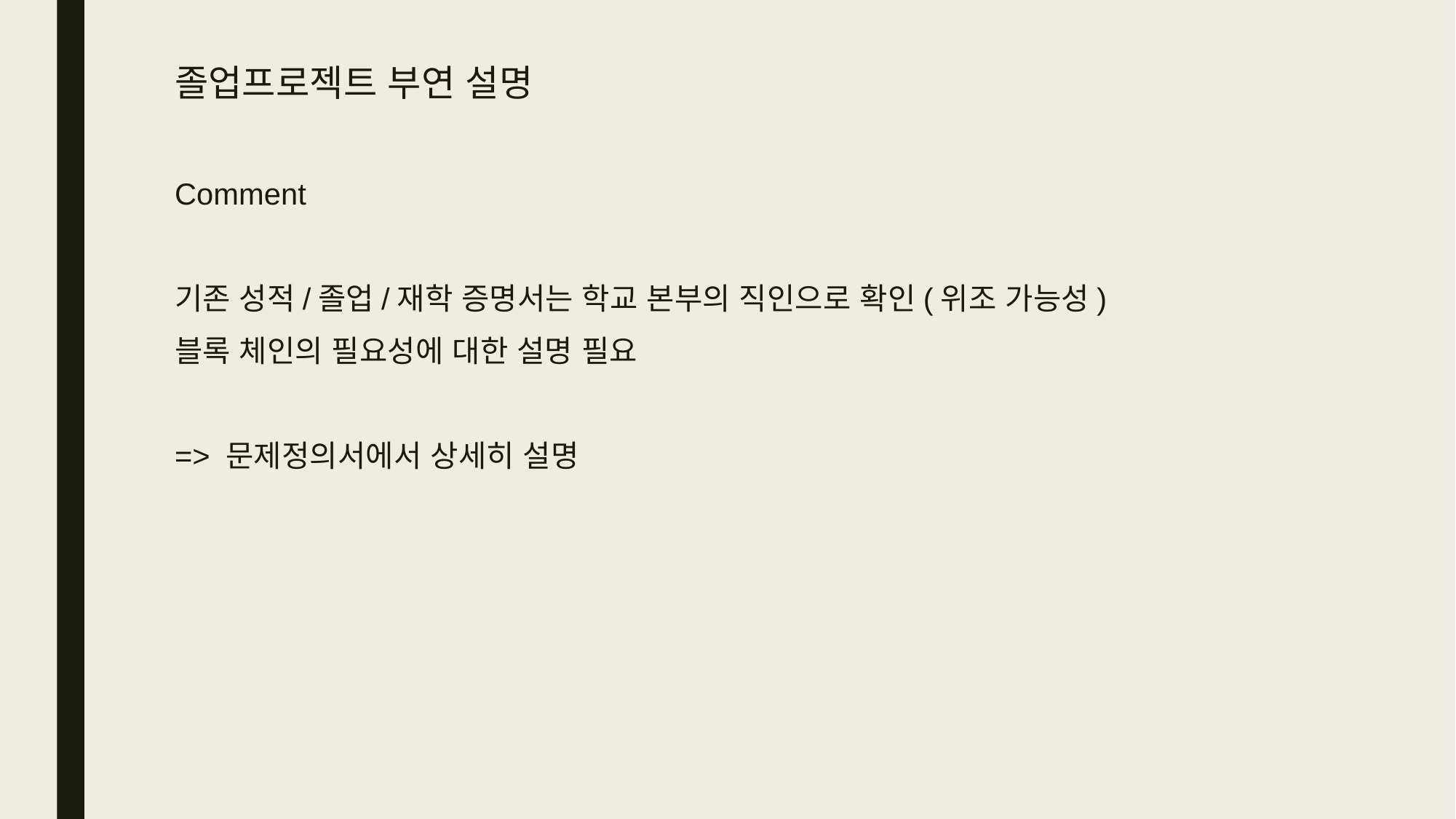

# 졸업프로젝트 부연 설명
Comment

기존 성적/졸업/재학 증명서는 학교 본부의 직인으로 확인(위조 가능성)
블록 체인의 필요성에 대한 설명 필요

=> 문제정의서에서 상세히 설명